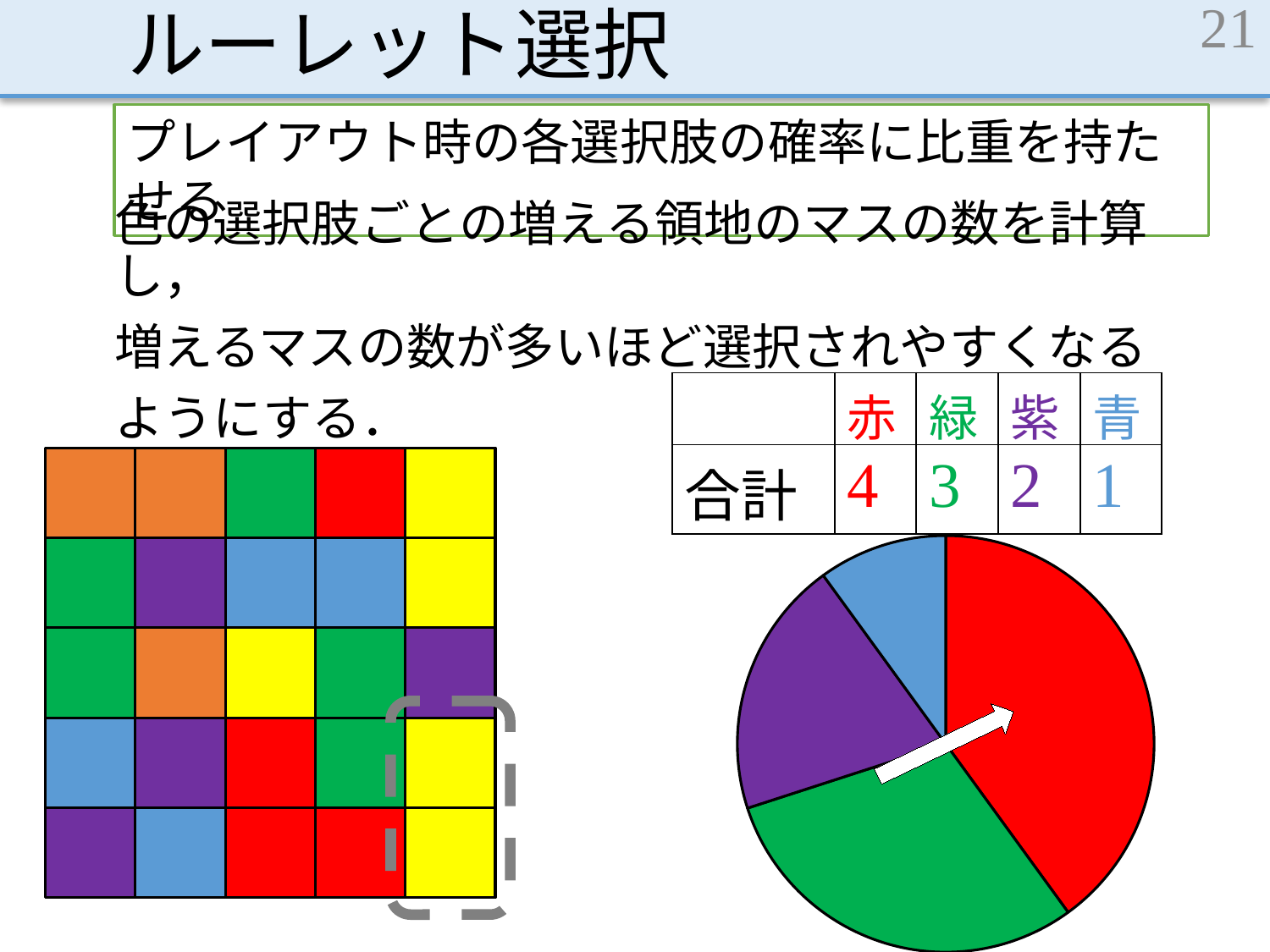

# ルーレット選択
21
プレイアウト時の各選択肢の確率に比重を持たせる
色の選択肢ごとの増える領地のマスの数を計算し，
増えるマスの数が多いほど選択されやすくなる
ようにする．
|  | 赤 | 緑 | 紫 | 青 |
| --- | --- | --- | --- | --- |
| 合計 | 4 | 3 | 2 | 1 |

### Chart

| Category | 列1 |
|---|---|
| 赤 | 4.0 |
| 緑 | 3.0 |
| 紫 | 2.0 |
| 青 | 1.0 |